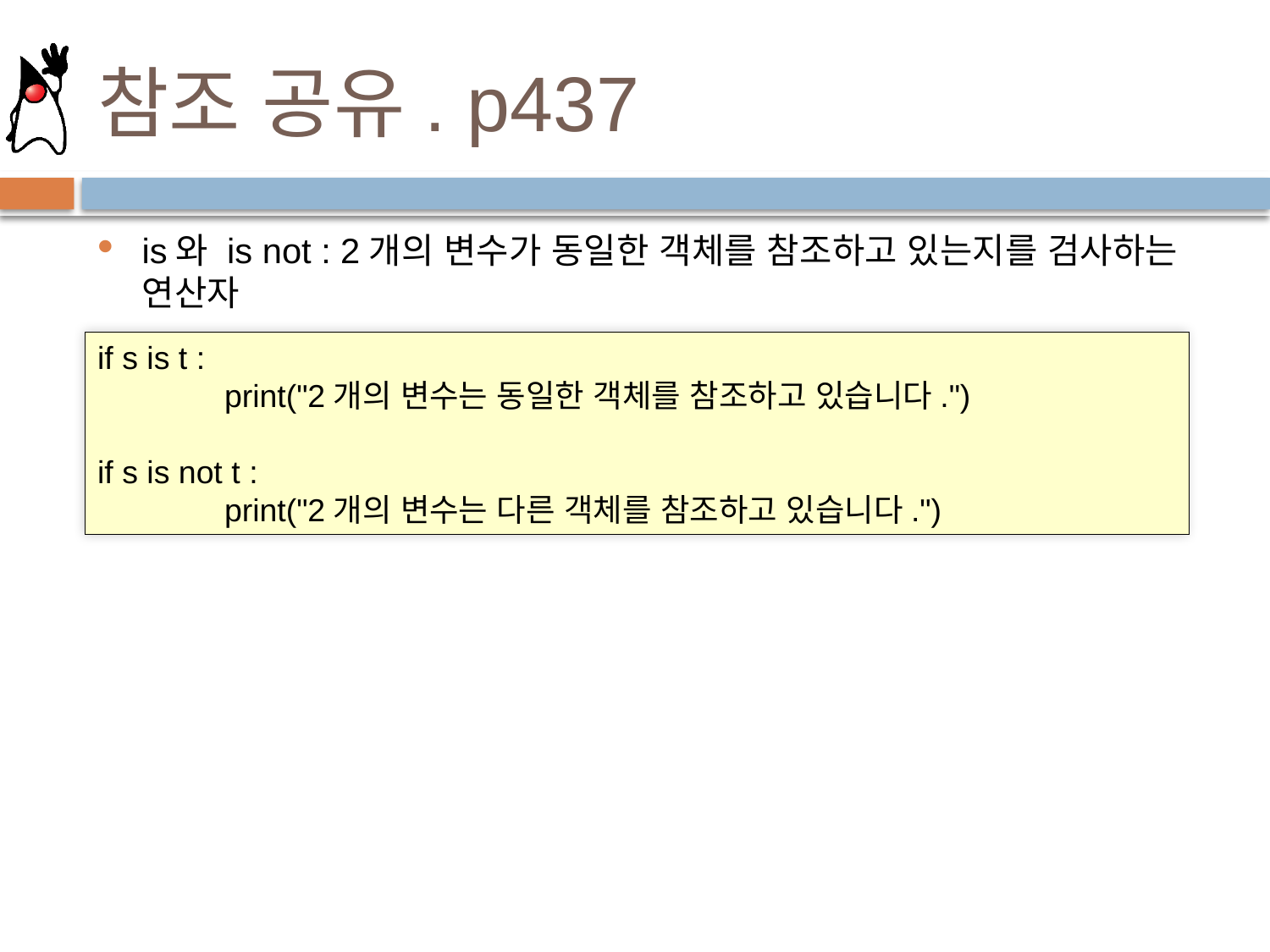

# 참조 공유. p437
is와 is not : 2개의 변수가 동일한 객체를 참조하고 있는지를 검사하는 연산자
if s is t :
	print("2개의 변수는 동일한 객체를 참조하고 있습니다.")

if s is not t :
	print("2개의 변수는 다른 객체를 참조하고 있습니다.")